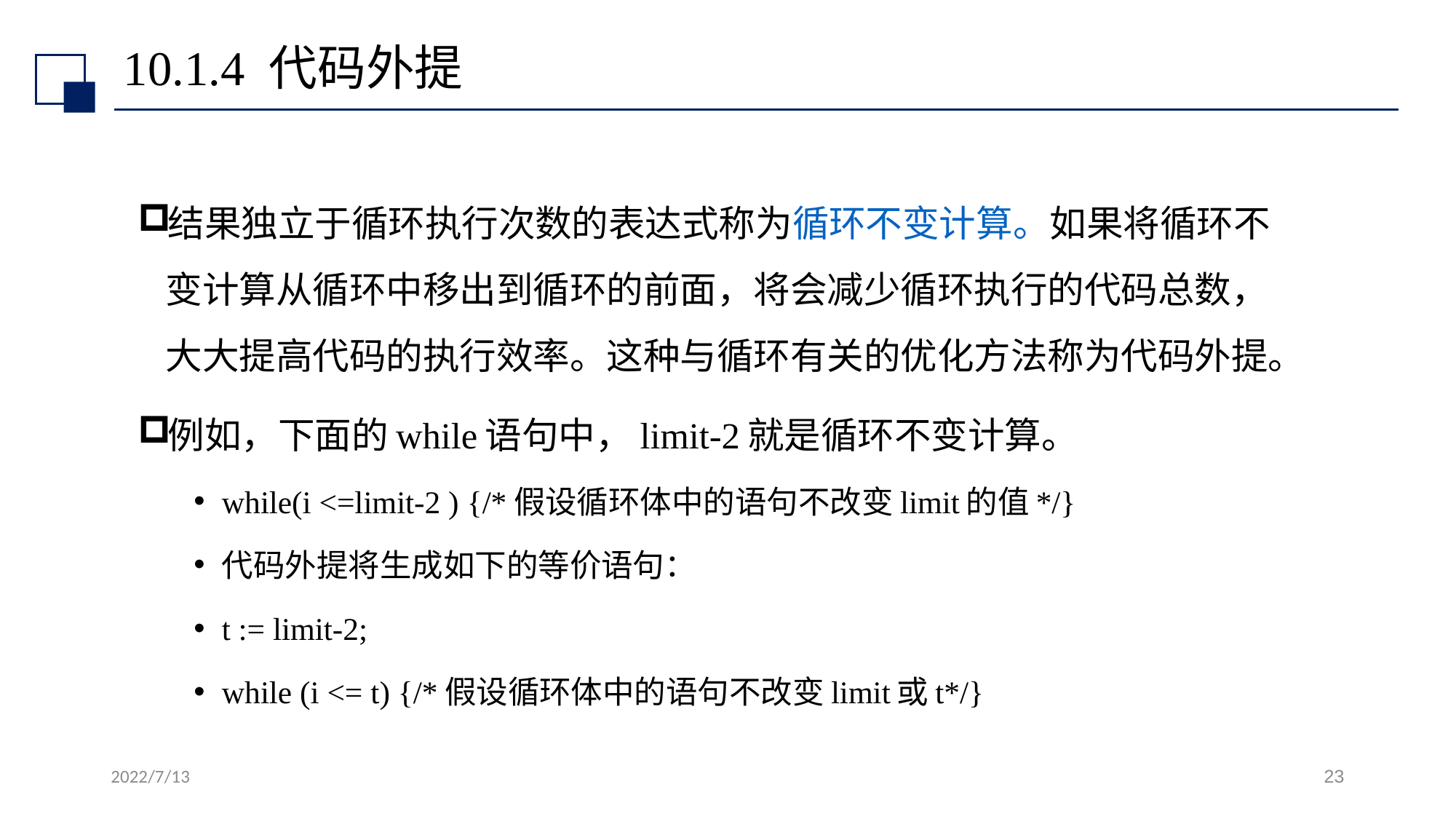

# 10.1.4 代码外提
结果独立于循环执行次数的表达式称为循环不变计算。如果将循环不变计算从循环中移出到循环的前面，将会减少循环执行的代码总数，大大提高代码的执行效率。这种与循环有关的优化方法称为代码外提。
例如，下面的while语句中，limit-2就是循环不变计算。
while(i <=limit-2 ) {/*假设循环体中的语句不改变limit的值*/}
代码外提将生成如下的等价语句：
t := limit-2;
while (i <= t) {/*假设循环体中的语句不改变limit或t*/}
2022/7/13
23